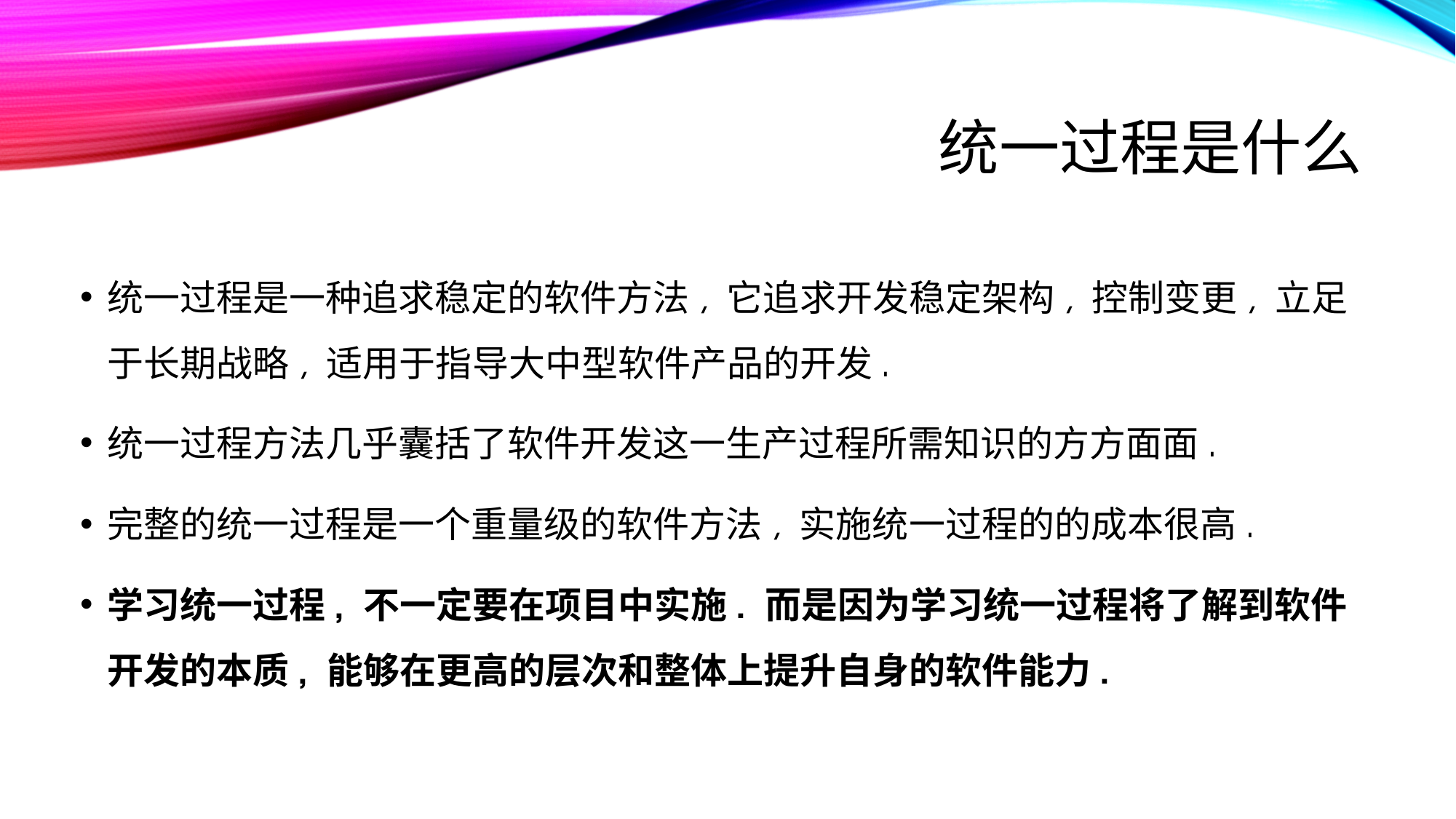

# 统一过程是什么
统一过程是一种追求稳定的软件方法, 它追求开发稳定架构, 控制变更, 立足于长期战略, 适用于指导大中型软件产品的开发.
统一过程方法几乎囊括了软件开发这一生产过程所需知识的方方面面.
完整的统一过程是一个重量级的软件方法, 实施统一过程的的成本很高.
学习统一过程, 不一定要在项目中实施. 而是因为学习统一过程将了解到软件开发的本质, 能够在更高的层次和整体上提升自身的软件能力.